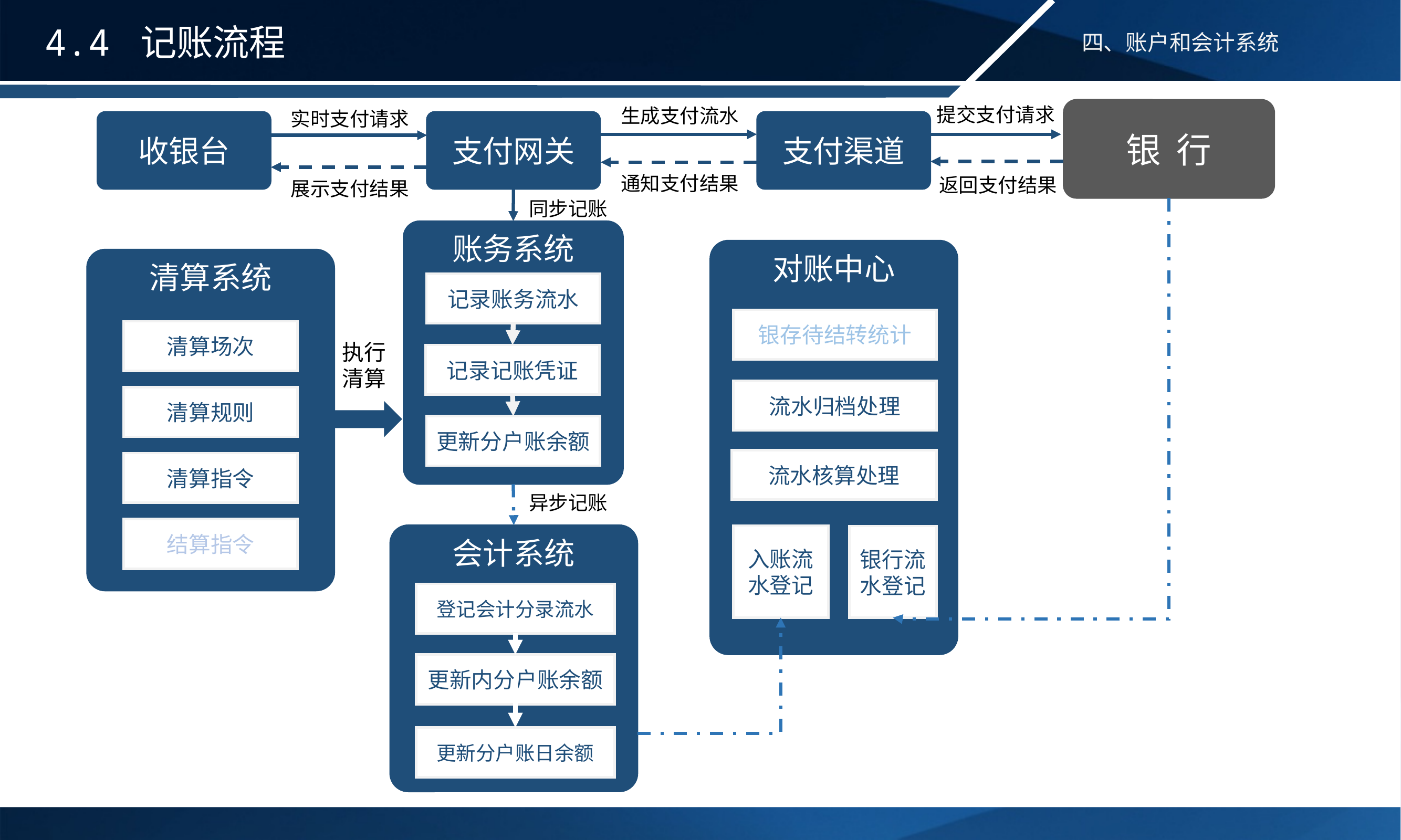

# 4.4 记账流程
提交支付请求
生成支付流水
银  行
实时支付请求
收银台
支付网关
支付渠道
通知支付结果
返回支付结果
展示支付结果
同步记账
账务系统
对账中心
清算系统
记录账务流水
银存待结转统计
清算场次
执行
清算
记录记账凭证
流水归档处理
清算规则

更新分户账余额
流水核算处理
清算指令
异步记账
结算指令
会计系统
入账流水登记
银行流水登记
登记会计分录流水
更新内分户账余额
更新分户账日余额